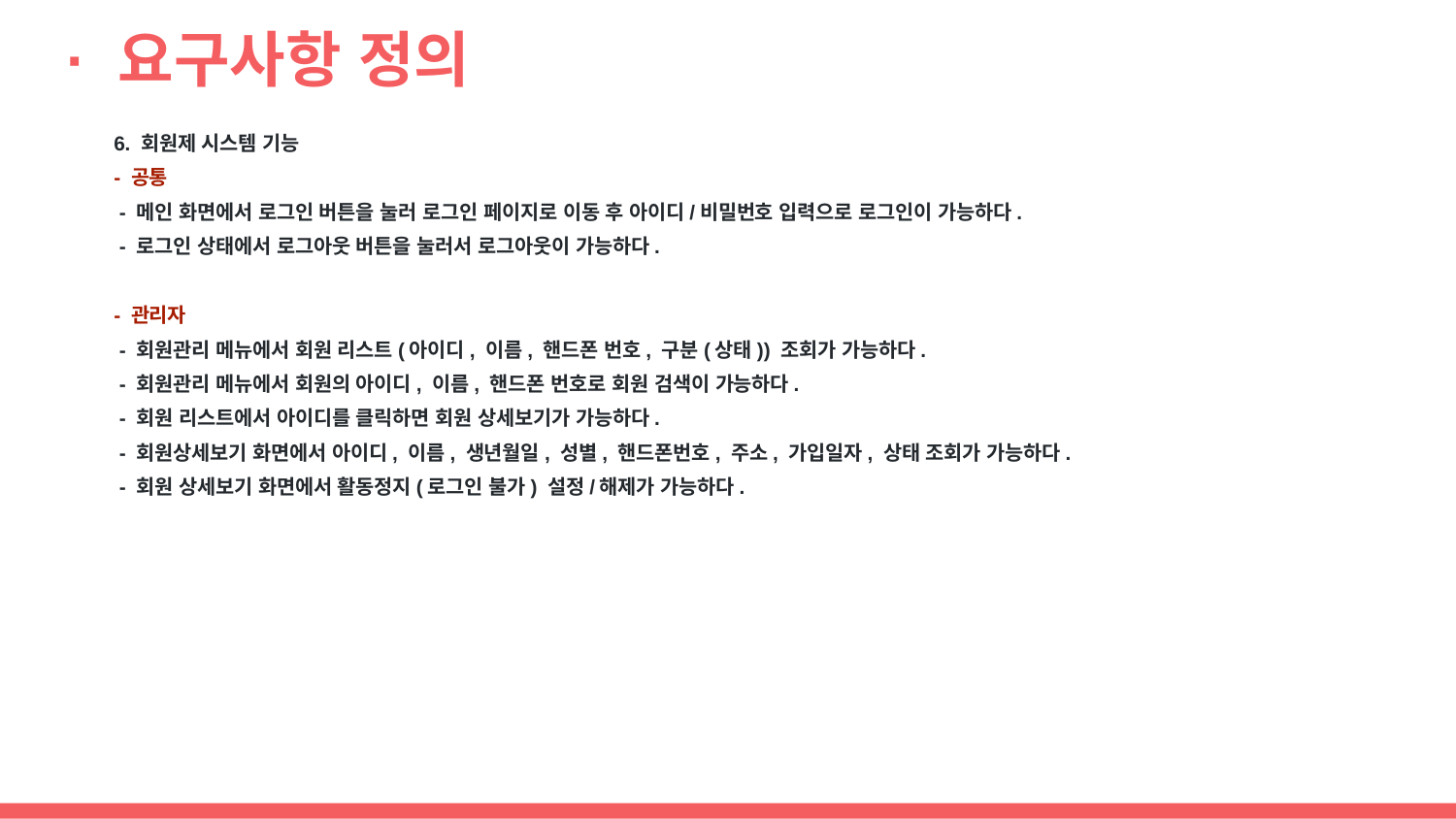

# · 요구사항 정의

6. 회원제 시스템 기능
- 공통
 - 메인 화면에서 로그인 버튼을 눌러 로그인 페이지로 이동 후 아이디/비밀번호 입력으로 로그인이 가능하다.
 - 로그인 상태에서 로그아웃 버튼을 눌러서 로그아웃이 가능하다.

- 관리자
 - 회원관리 메뉴에서 회원 리스트(아이디, 이름, 핸드폰 번호, 구분(상태)) 조회가 가능하다.
 - 회원관리 메뉴에서 회원의 아이디, 이름, 핸드폰 번호로 회원 검색이 가능하다.
 - 회원 리스트에서 아이디를 클릭하면 회원 상세보기가 가능하다.
 - 회원상세보기 화면에서 아이디, 이름, 생년월일, 성별, 핸드폰번호, 주소, 가입일자, 상태 조회가 가능하다.
 - 회원 상세보기 화면에서 활동정지(로그인 불가) 설정/해제가 가능하다.